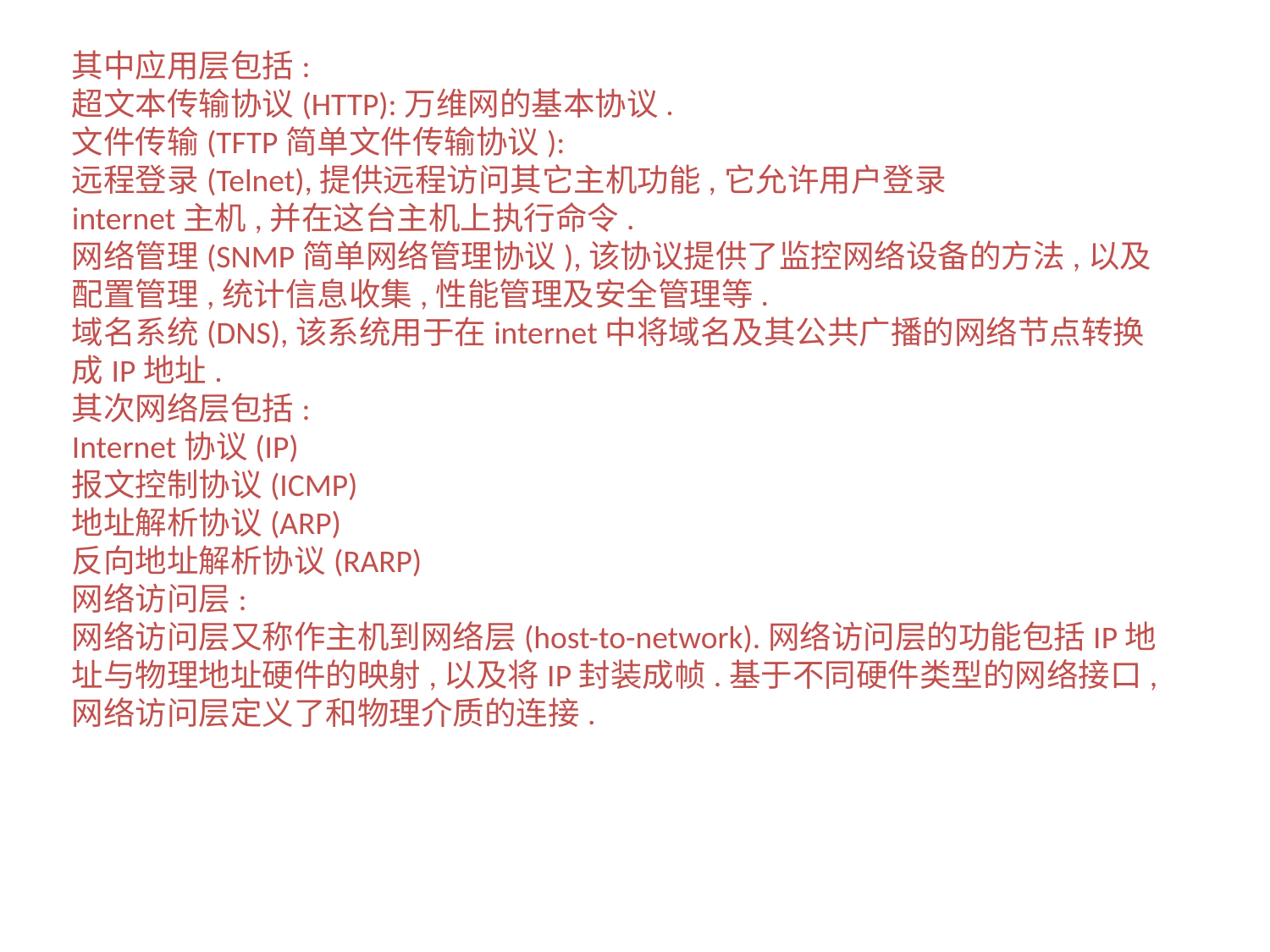

其中应用层包括:
超文本传输协议(HTTP):万维网的基本协议.   
文件传输(TFTP简单文件传输协议):   
远程登录(Telnet),提供远程访问其它主机功能,它允许用户登录     
internet主机,并在这台主机上执行命令.    
网络管理(SNMP简单网络管理协议),该协议提供了监控网络设备的方法,以及配置管理,统计信息收集,性能管理及安全管理等.   
域名系统(DNS),该系统用于在internet中将域名及其公共广播的网络节点转换成IP地址.
其次网络层包括:    
Internet协议(IP)     
报文控制协议(ICMP)    
地址解析协议(ARP)    
反向地址解析协议(RARP)
网络访问层:
网络访问层又称作主机到网络层(host-to-network).网络访问层的功能包括IP地址与物理地址硬件的映射,以及将IP封装成帧.基于不同硬件类型的网络接口,网络访问层定义了和物理介质的连接.